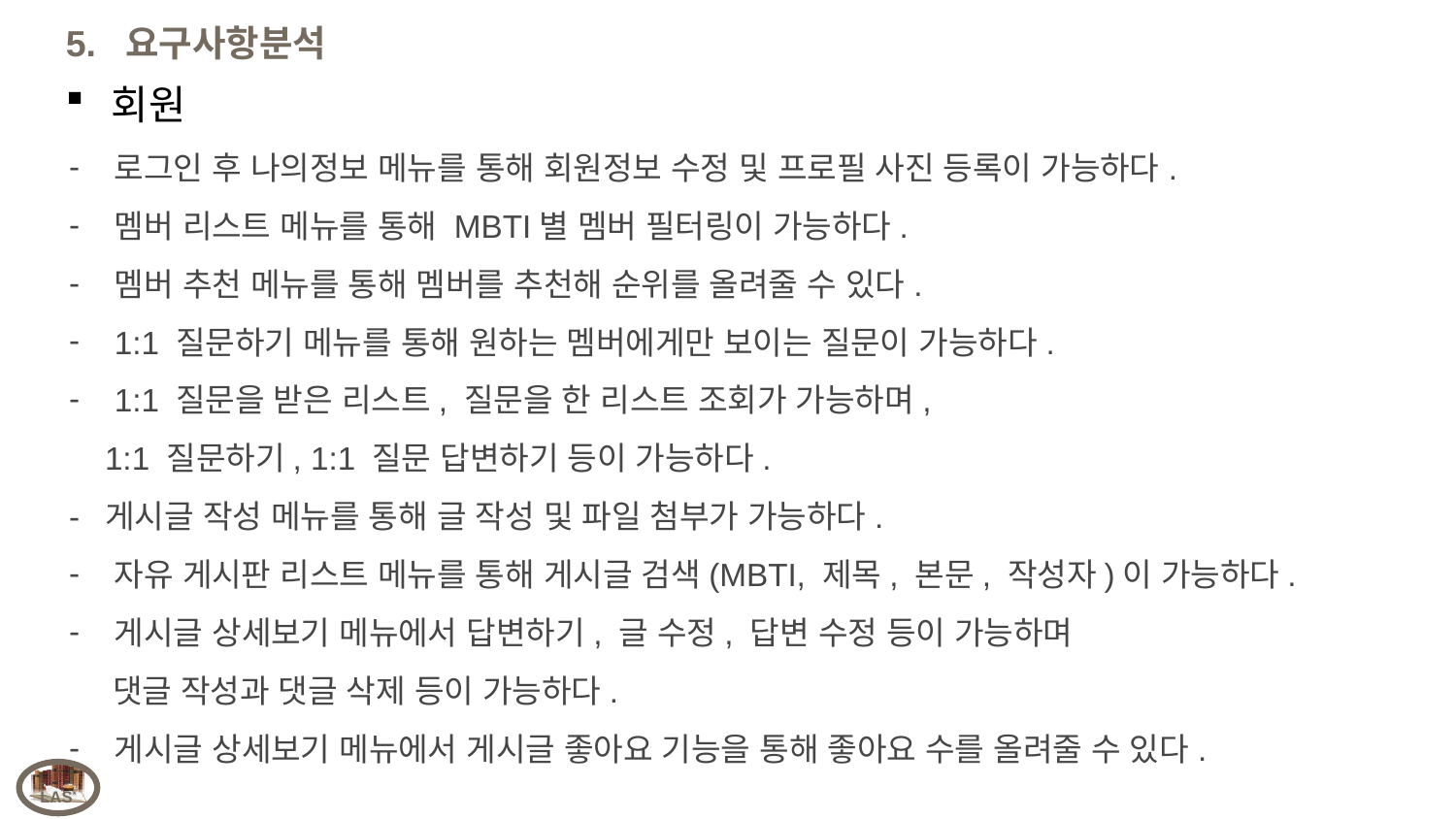

5.  요구사항분석
회원
로그인 후 나의정보 메뉴를 통해 회원정보 수정 및 프로필 사진 등록이 가능하다.
멤버 리스트 메뉴를 통해 MBTI별 멤버 필터링이 가능하다.
멤버 추천 메뉴를 통해 멤버를 추천해 순위를 올려줄 수 있다.
1:1 질문하기 메뉴를 통해 원하는 멤버에게만 보이는 질문이 가능하다.
1:1 질문을 받은 리스트, 질문을 한 리스트 조회가 가능하며,
    1:1 질문하기, 1:1 질문 답변하기 등이 가능하다.
-  게시글 작성 메뉴를 통해 글 작성 및 파일 첨부가 가능하다.
자유 게시판 리스트 메뉴를 통해 게시글 검색(MBTI, 제목, 본문, 작성자)이 가능하다.
게시글 상세보기 메뉴에서 답변하기, 글 수정, 답변 수정 등이 가능하며
    댓글 작성과 댓글 삭제 등이 가능하다.
게시글 상세보기 메뉴에서 게시글 좋아요 기능을 통해 좋아요 수를 올려줄 수 있다.
9